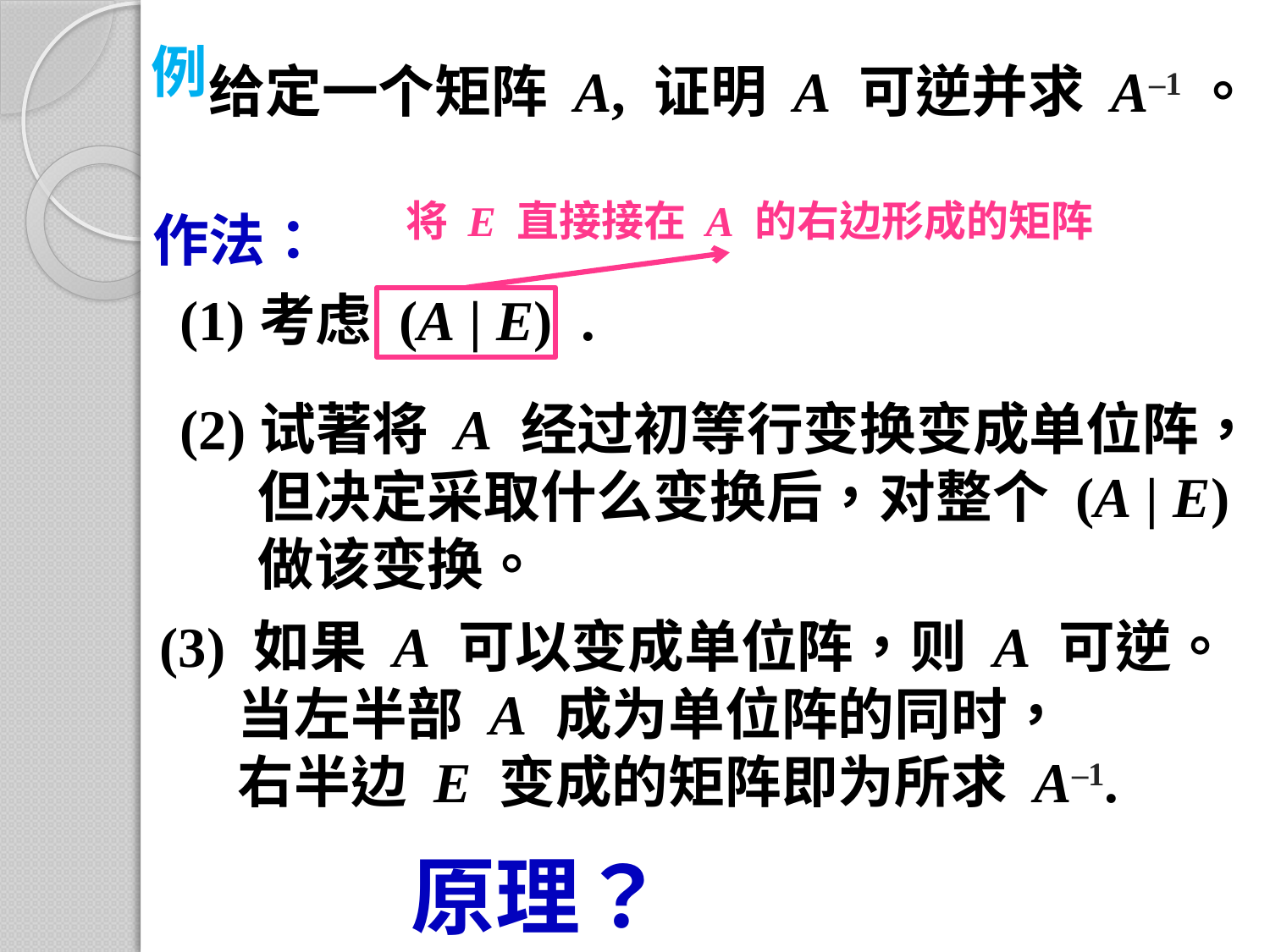

例
给定一个矩阵 A, 证明 A 可逆并求 A–1。
将 E 直接接在 A 的右边形成的矩阵
作法：
(1)考虑 (A | E)  .

(2)试著将 A 经过初等行变换变成单位阵，
     但决定采取什么变换后，对整个 (A | E)
     做该变换。
(3) 如果 A 可以变成单位阵，则 A 可逆。
     当左半部 A 成为单位阵的同时，
     右半边 E 变成的矩阵即为所求 A–1.
原理？